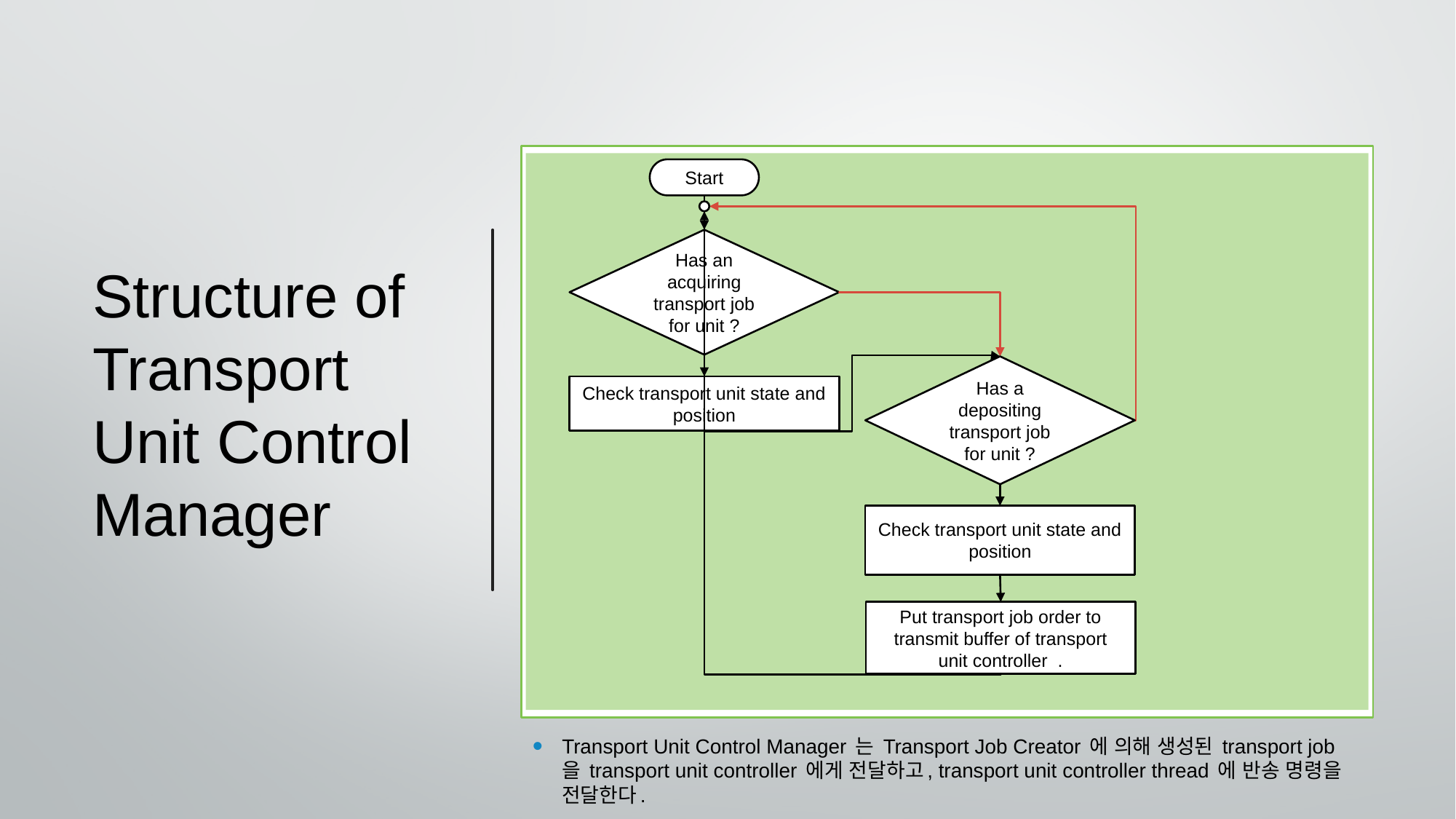

# Structure of Transport Unit Control Manager

Start

Has an acquiring transport job for unit ?
Has a depositing transport job for unit ?
Check transport unit state and position
Check transport unit state and position
Put transport job order to transmit buffer of transport unit controller  .
Transport Unit Control Manager 는 Transport Job Creator 에 의해 생성된 transport job 을 transport unit controller 에게 전달하고, transport unit controller thread 에 반송 명령을 전달한다.